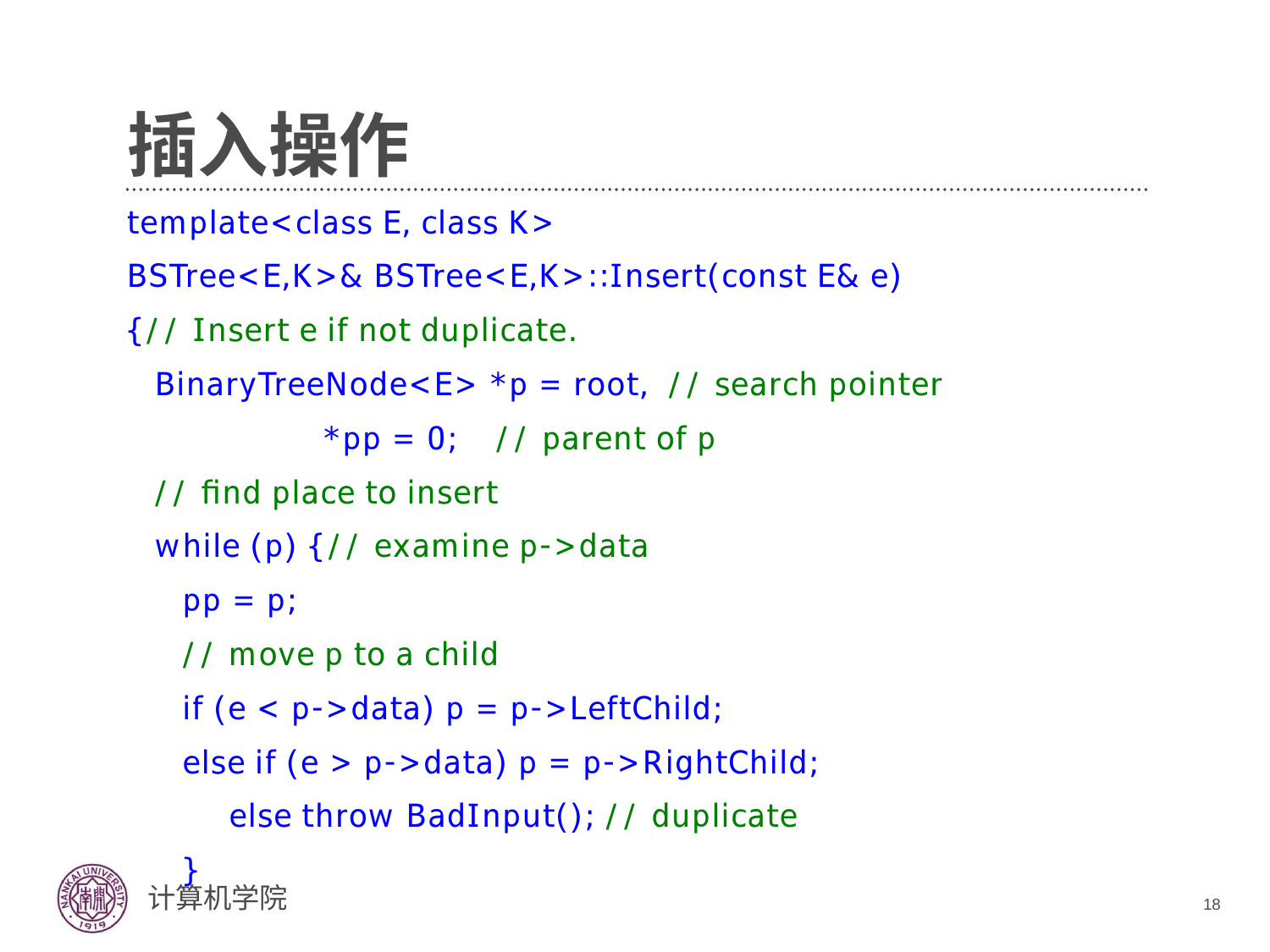

# 插入操作
template<class E, class K>
BSTree<E,K>& BSTree<E,K>::Insert(const E& e)
{// Insert e if not duplicate.
   BinaryTreeNode<E> *p = root,  // search pointer
                     *pp = 0;    // parent of p
   // find place to insert
   while (p) {// examine p->data
      pp = p;
      // move p to a child
      if (e < p->data) p = p->LeftChild;
      else if (e > p->data) p = p->RightChild;
           else throw BadInput(); // duplicate
      }
18